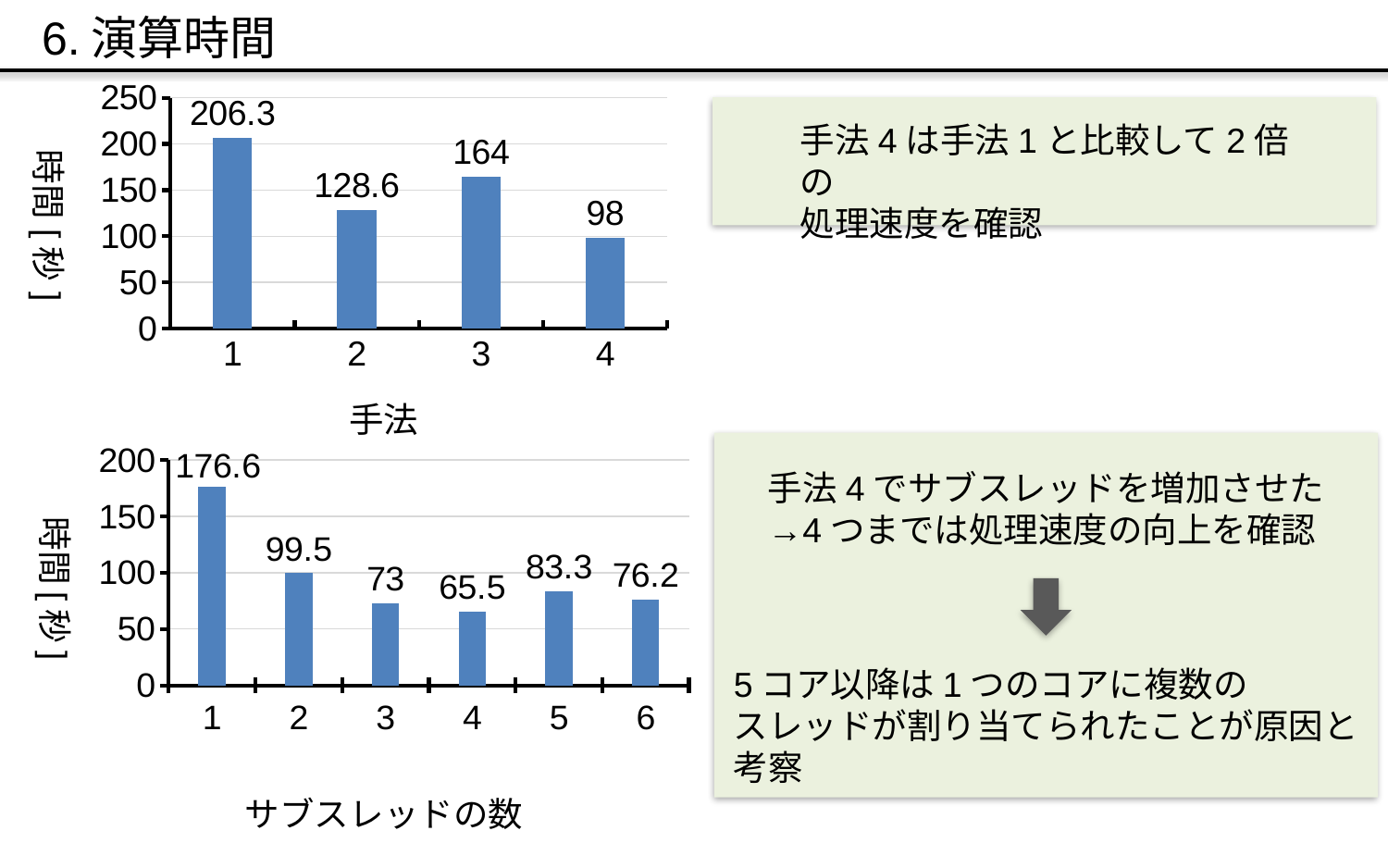

6.演算時間

### Chart

| Category |  |
|---|---|
手法4は手法1と比較して2倍の
処理速度を確認

### Chart

| Category | 合計 |
|---|---|
| 1 | 176.59999999999997 |
| 2 | 99.5 |
| 3 | 73.0 |
| 4 | 65.5 |
| 5 | 83.3 |
| 6 | 76.2 |
手法4でサブスレッドを増加させた
→4つまでは処理速度の向上を確認

5コア以降は1つのコアに複数の
スレッドが割り当てられたことが原因と
考察